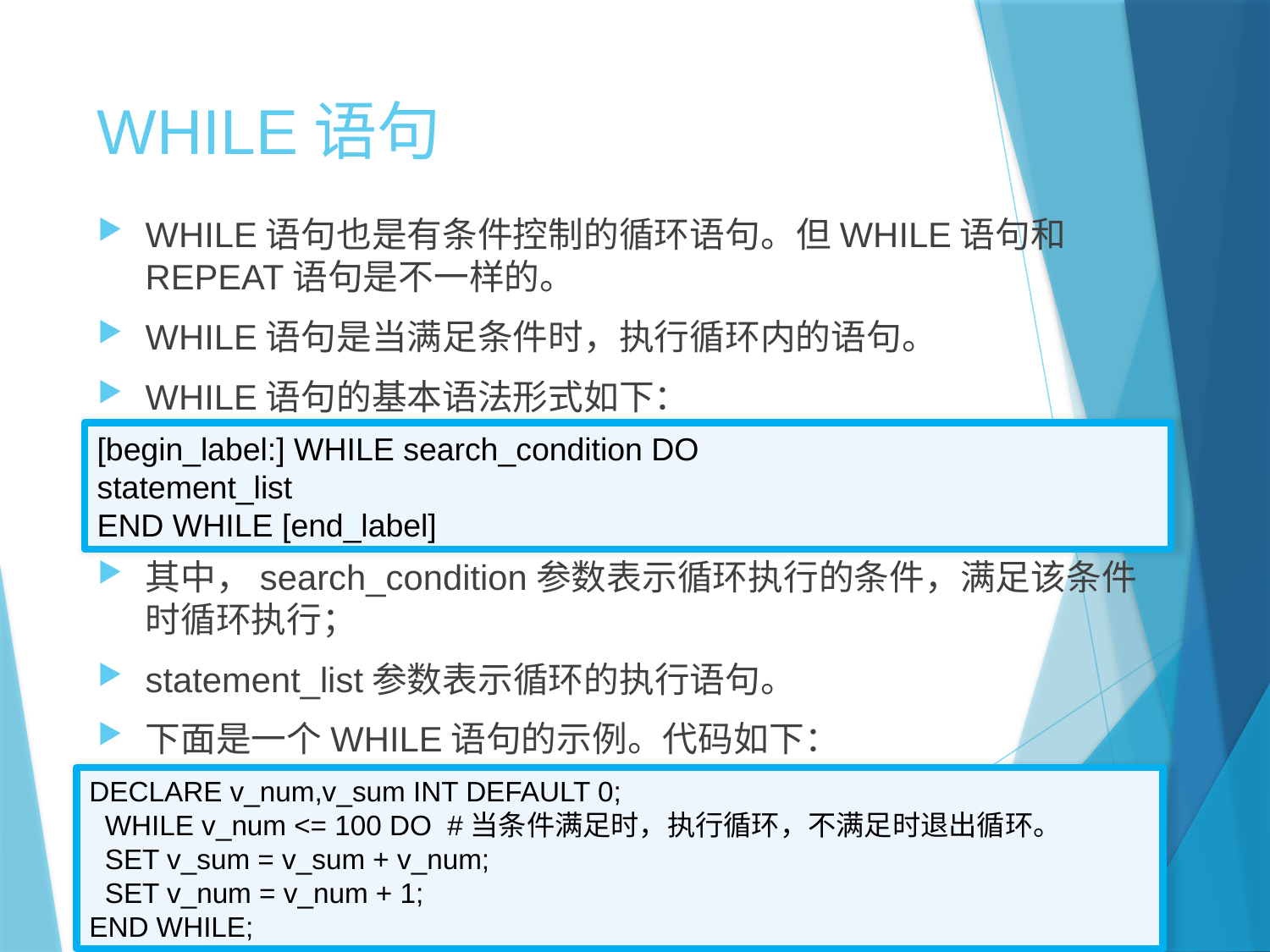

# WHILE语句
WHILE语句也是有条件控制的循环语句。但WHILE语句和REPEAT语句是不一样的。
WHILE语句是当满足条件时，执行循环内的语句。
WHILE语句的基本语法形式如下：

其中，search_condition参数表示循环执行的条件，满足该条件时循环执行；
statement_list参数表示循环的执行语句。
下面是一个WHILE语句的示例。代码如下：

[begin_label:] WHILE search_condition DO
statement_list
END WHILE [end_label]
DECLARE v_num,v_sum INT DEFAULT 0;
  WHILE v_num <= 100 DO  #当条件满足时，执行循环，不满足时退出循环。
  SET v_sum = v_sum + v_num;
  SET v_num = v_num + 1;
END WHILE;